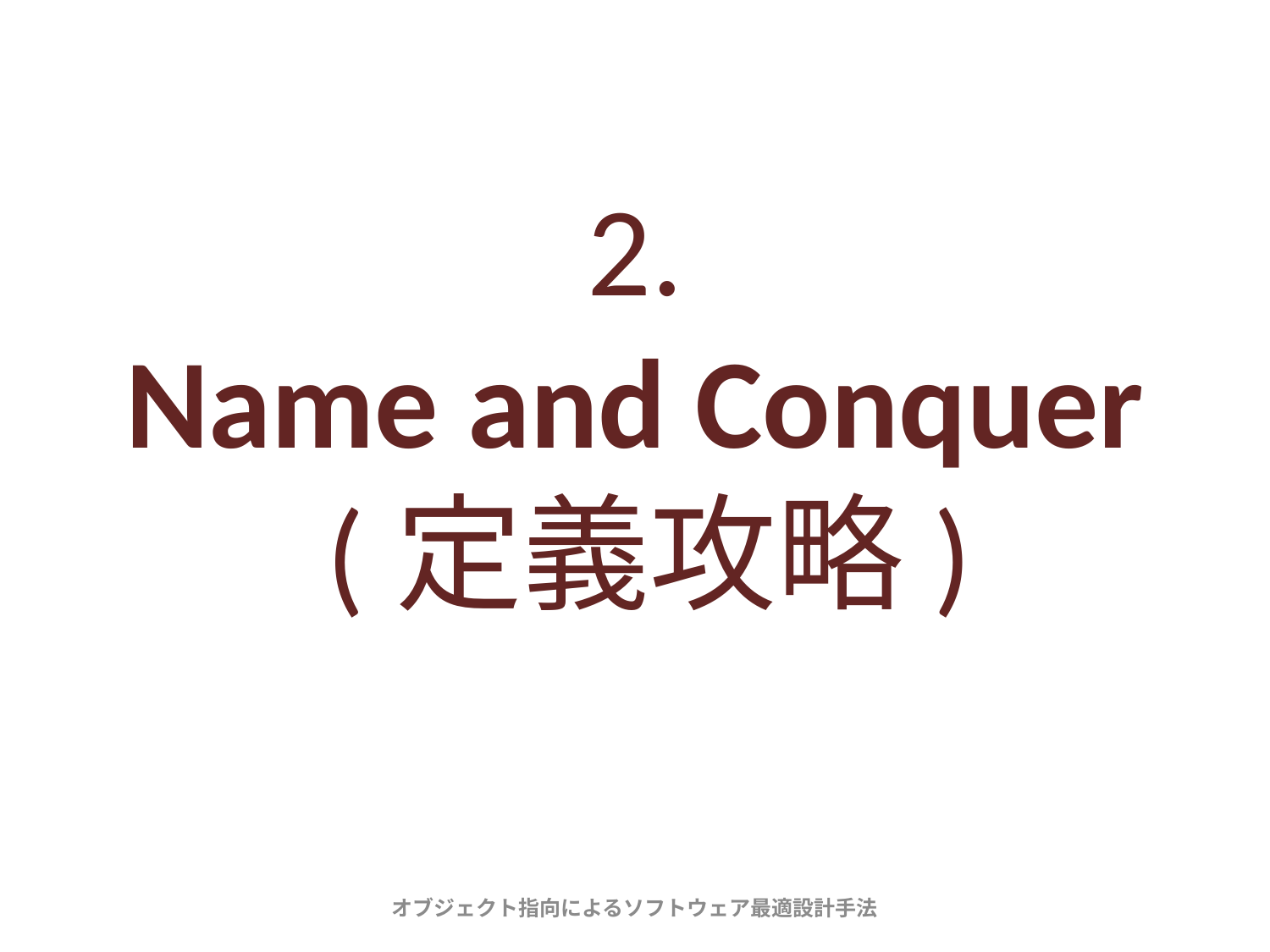

# 2. Name and Conquer (定義攻略)
オブジェクト指向によるソフトウェア最適設計手法